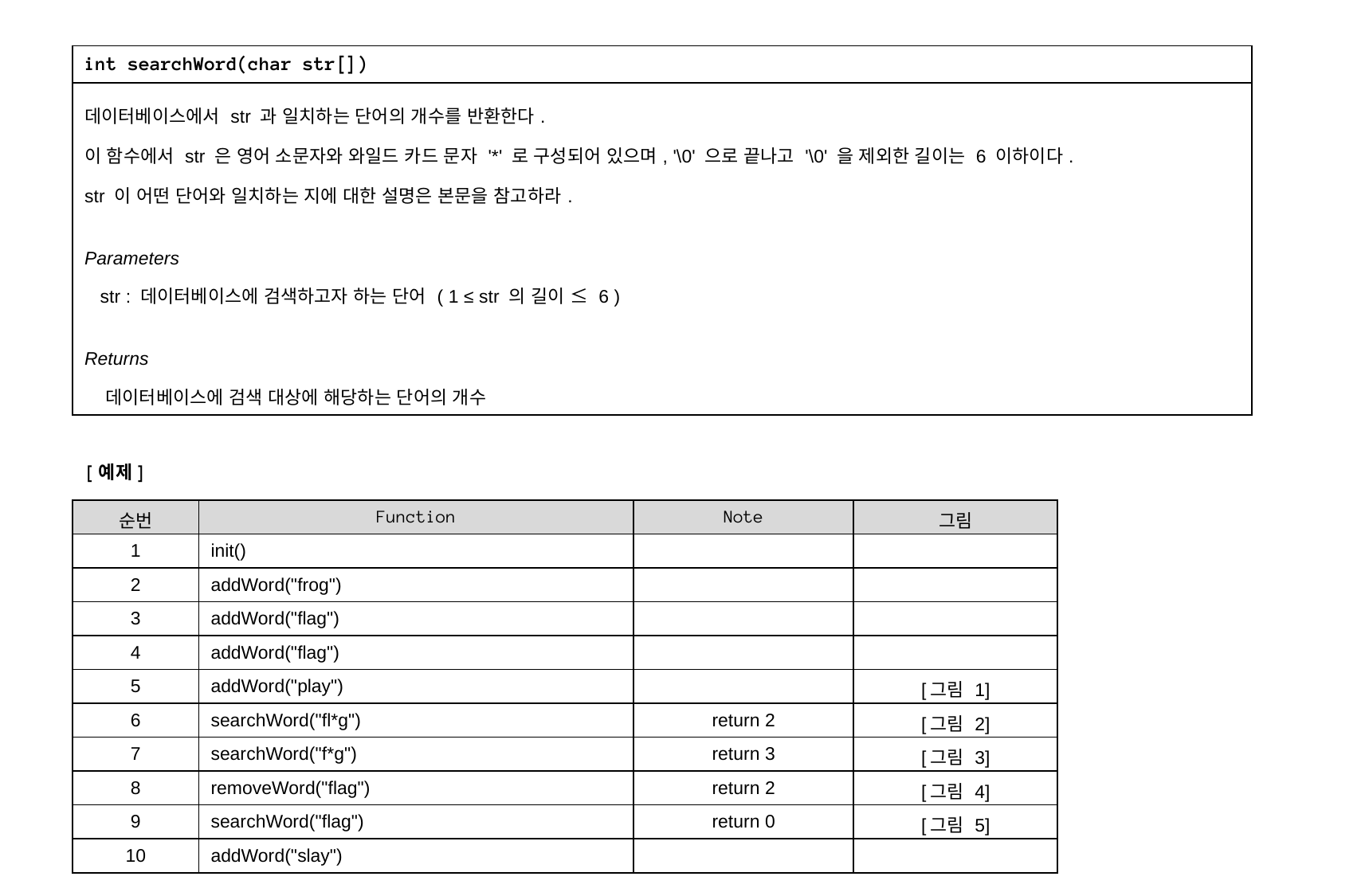

| int searchWord(char str[]) |
| --- |
| 데이터베이스에서 str 과 일치하는 단어의 개수를 반환한다. 이 함수에서 str 은 영어 소문자와 와일드 카드 문자 '\*' 로 구성되어 있으며, '\0' 으로 끝나고 '\0' 을 제외한 길이는 6 이하이다. str 이 어떤 단어와 일치하는 지에 대한 설명은 본문을 참고하라. Parameters str : 데이터베이스에 검색하고자 하는 단어 ( 1 ≤ str 의 길이 ≤ 6 ) Returns 데이터베이스에 검색 대상에 해당하는 단어의 개수 |
[예제]
| 순번 | Function | Note | 그림 |
| --- | --- | --- | --- |
| 1 | init() |  |  |
| 2 | addWord("frog") |  |  |
| 3 | addWord("flag") |  |  |
| 4 | addWord("flag") |  |  |
| 5 | addWord("play") |  | [그림 1] |
| 6 | searchWord("fl\*g") | return 2 | [그림 2] |
| 7 | searchWord("f\*g") | return 3 | [그림 3] |
| 8 | removeWord("flag") | return 2 | [그림 4] |
| 9 | searchWord("flag") | return 0 | [그림 5] |
| 10 | addWord("slay") |  |  |